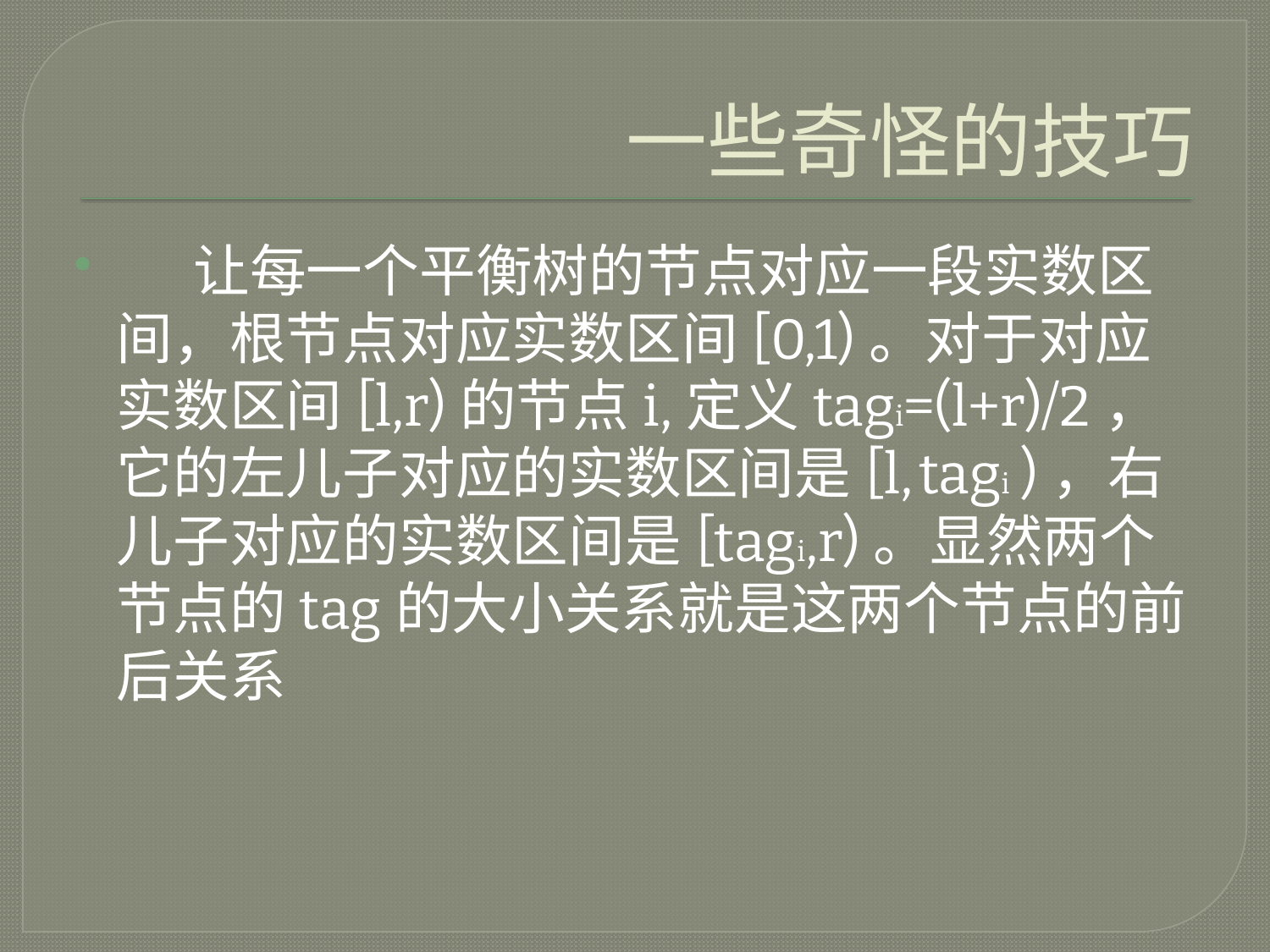

# 一些奇怪的技巧
     让每一个平衡树的节点对应一段实数区间，根节点对应实数区间[0,1)。对于对应实数区间[l,r)的节点i,定义tagi=(l+r)/2，它的左儿子对应的实数区间是[l, tagi )，右儿子对应的实数区间是[tagi,r)。显然两个节点的tag的大小关系就是这两个节点的前后关系